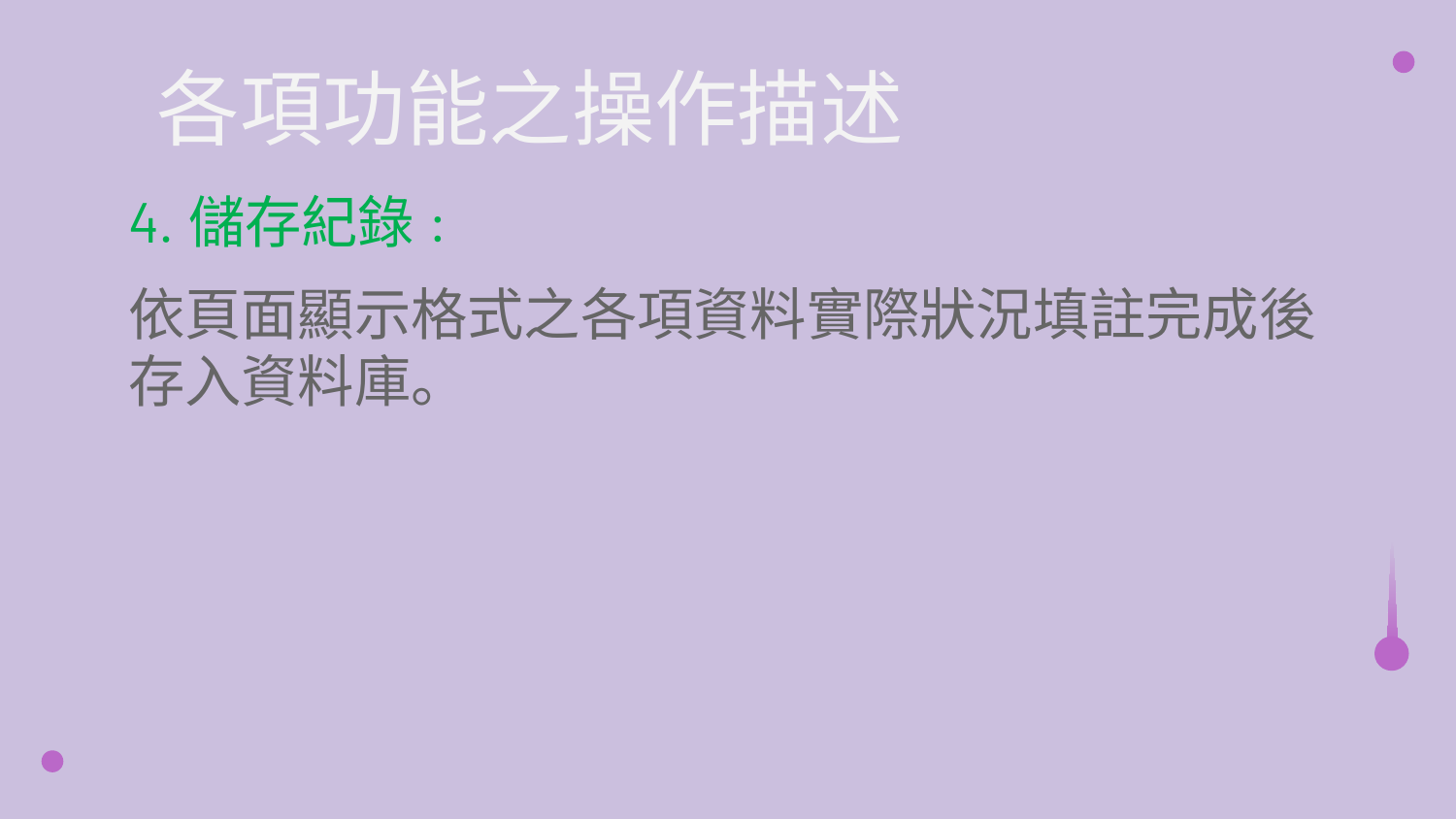

# 各項功能之操作描述
4.儲存紀錄:
依頁面顯示格式之各項資料實際狀況填註完成後存入資料庫。